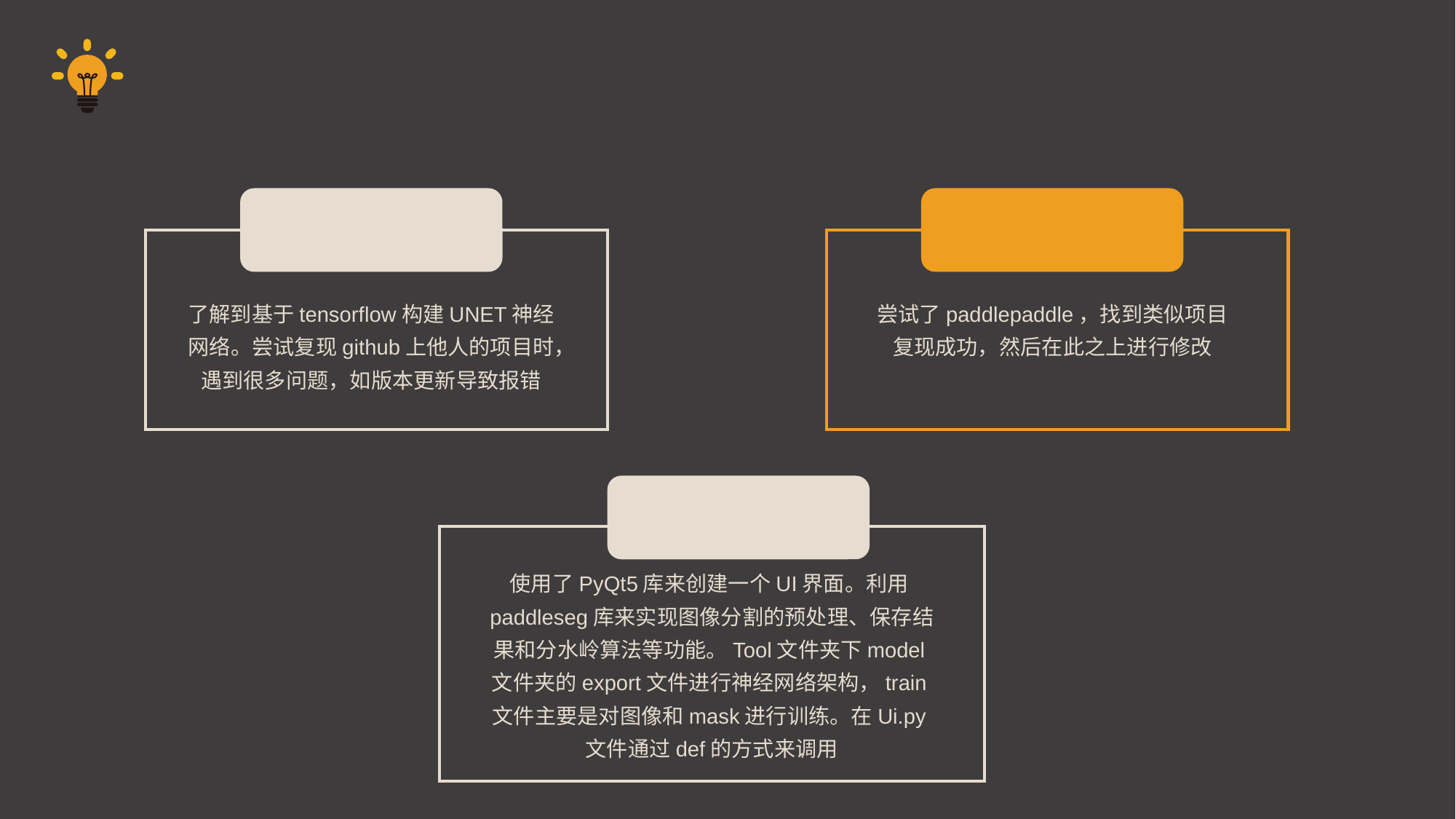

了解到基于tensorflow构建UNET神经网络。尝试复现github上他人的项目时，遇到很多问题，如版本更新导致报错
尝试了paddlepaddle，找到类似项目复现成功，然后在此之上进行修改

添加标题
添加标题

使用了PyQt5库来创建一个UI界面。利用paddleseg库来实现图像分割的预处理、保存结果和分水岭算法等功能。Tool文件夹下model文件夹的export文件进行神经网络架构，train文件主要是对图像和mask进行训练。在Ui.py文件通过def的方式来调用